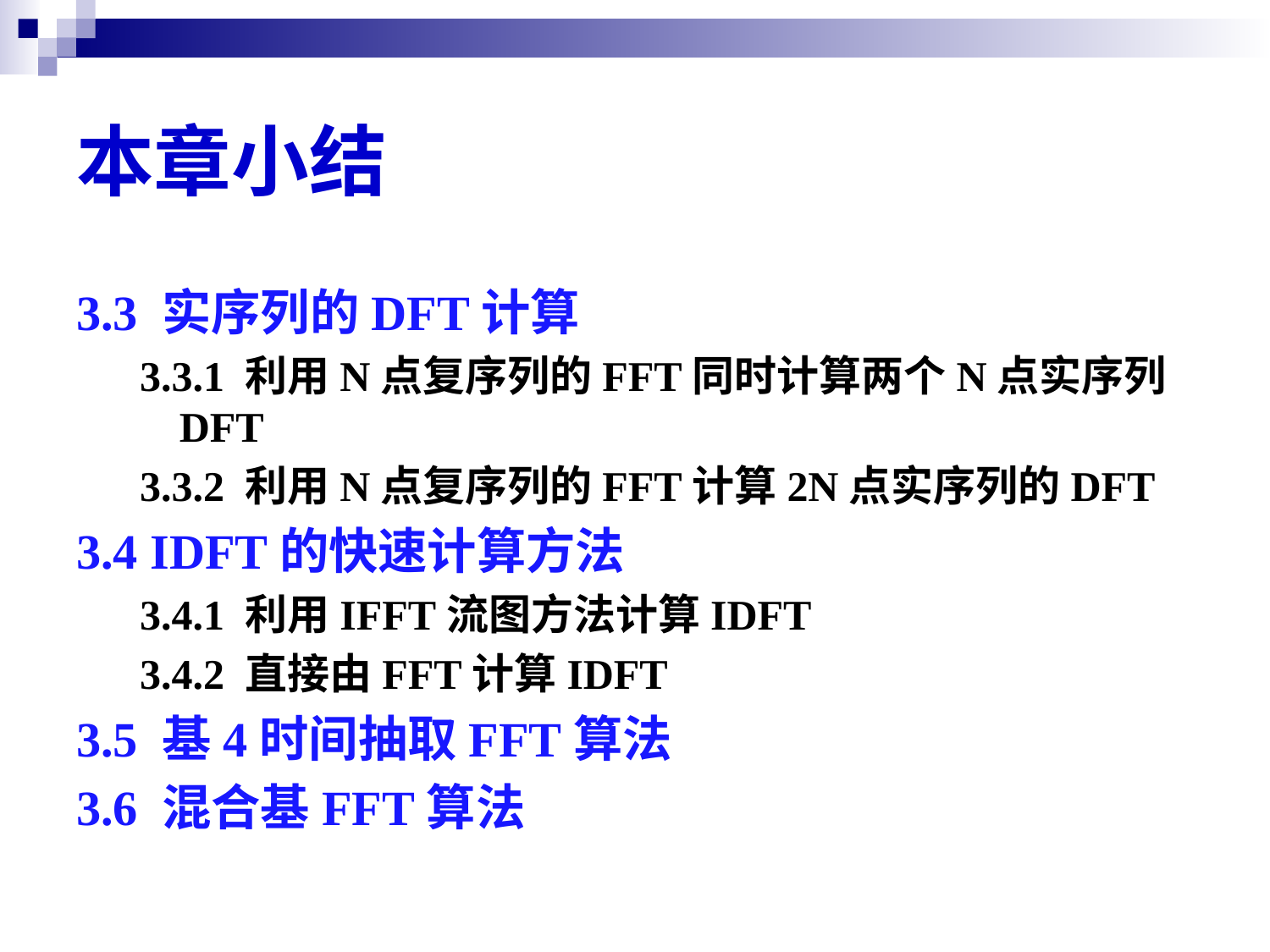

# 本章小结
3.3 实序列的DFT计算
3.3.1 利用N点复序列的FFT同时计算两个N点实序列DFT
3.3.2 利用N点复序列的FFT计算2N点实序列的DFT
3.4 IDFT的快速计算方法
3.4.1 利用IFFT流图方法计算IDFT
3.4.2 直接由FFT计算IDFT
3.5 基4时间抽取FFT算法
3.6 混合基FFT算法